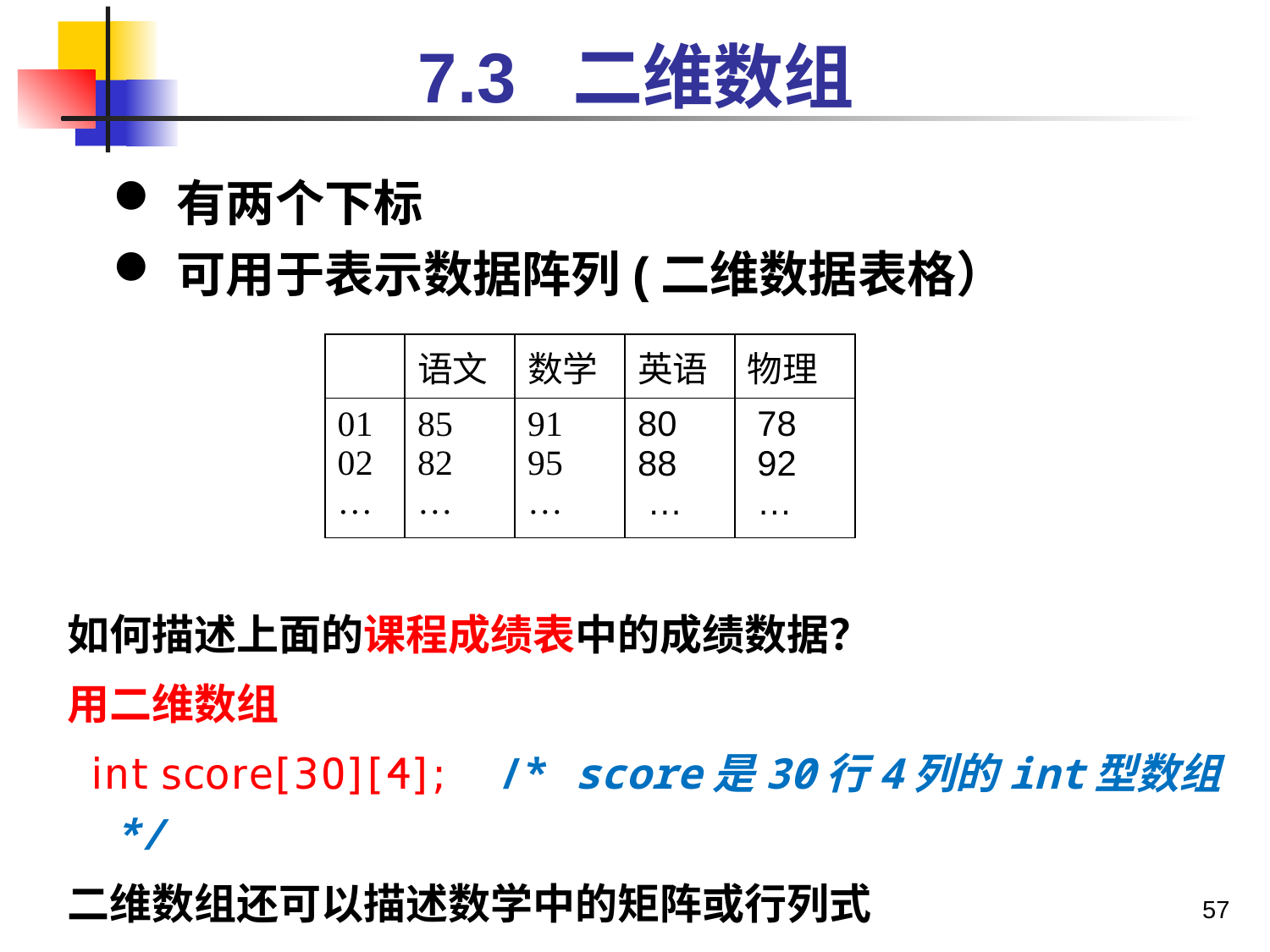

# 7.3  二维数组
有两个下标
可用于表示数据阵列(二维数据表格）
|  | 语文 | 数学 | 英语 | 物理 |
| --- | --- | --- | --- | --- |
| 01 02 … | 85 82 … | 91 95 … | 80 88 … | 78 92 … |
如何描述上面的课程成绩表中的成绩数据？
用二维数组
  int score[30][4];    /* score是30行4列的int型数组  */
二维数组还可以描述数学中的矩阵或行列式
57